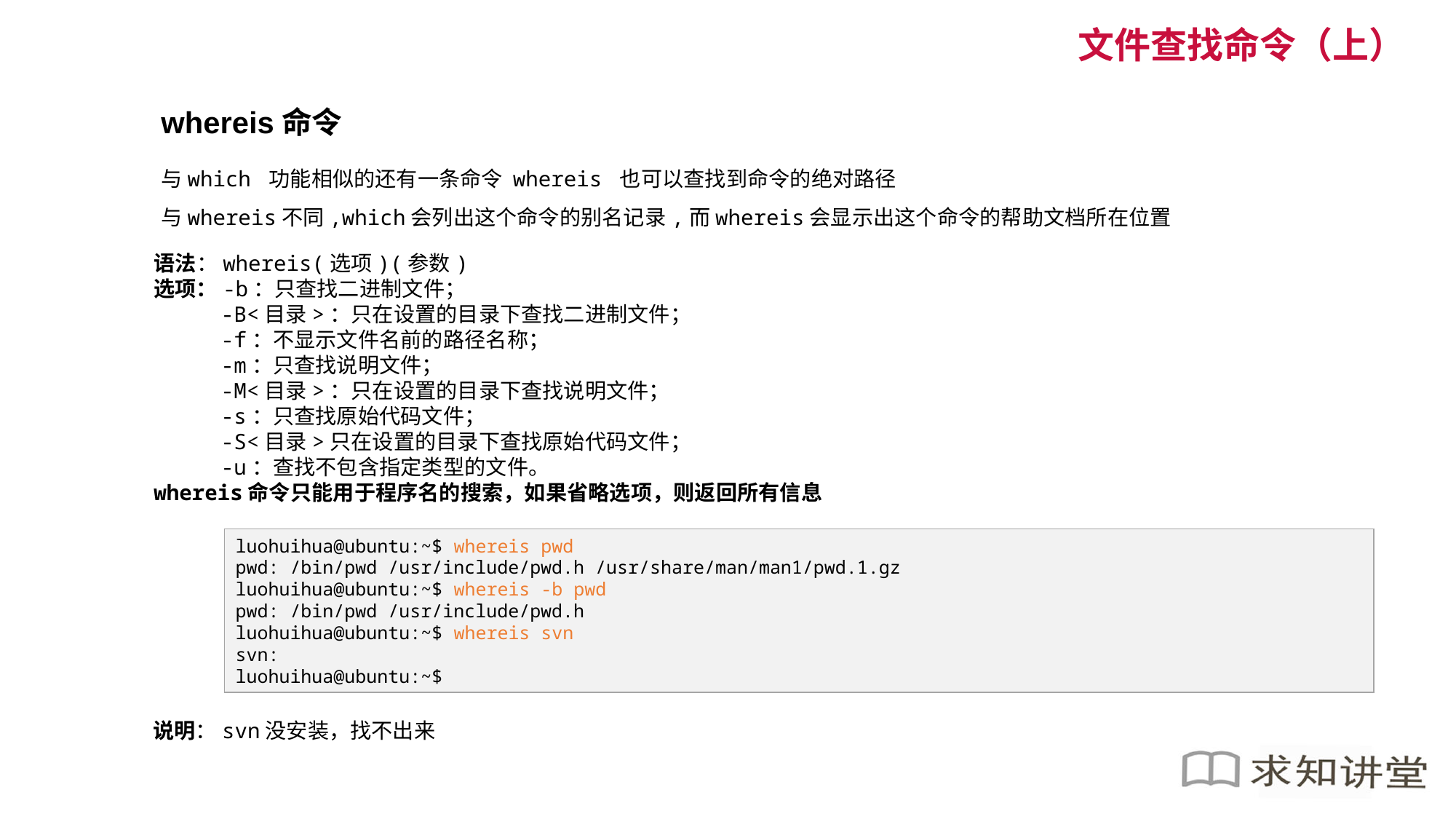

文件查找命令（上）
whereis命令
与which 功能相似的还有一条命令 whereis 也可以查找到命令的绝对路径
与whereis不同,which会列出这个命令的别名记录,而whereis会显示出这个命令的帮助文档所在位置
语法：whereis(选项)(参数)
选项：-b：只查找二进制文件；
 -B<目录>：只在设置的目录下查找二进制文件；
 -f：不显示文件名前的路径名称；
 -m：只查找说明文件；
 -M<目录>：只在设置的目录下查找说明文件；
 -s：只查找原始代码文件；
 -S<目录>只在设置的目录下查找原始代码文件；
 -u：查找不包含指定类型的文件。
whereis命令只能用于程序名的搜索，如果省略选项，则返回所有信息
luohuihua@ubuntu:~$ whereis pwd
pwd: /bin/pwd /usr/include/pwd.h /usr/share/man/man1/pwd.1.gz
luohuihua@ubuntu:~$ whereis -b pwd
pwd: /bin/pwd /usr/include/pwd.h
luohuihua@ubuntu:~$ whereis svn
svn:
luohuihua@ubuntu:~$

说明：svn没安装，找不出来